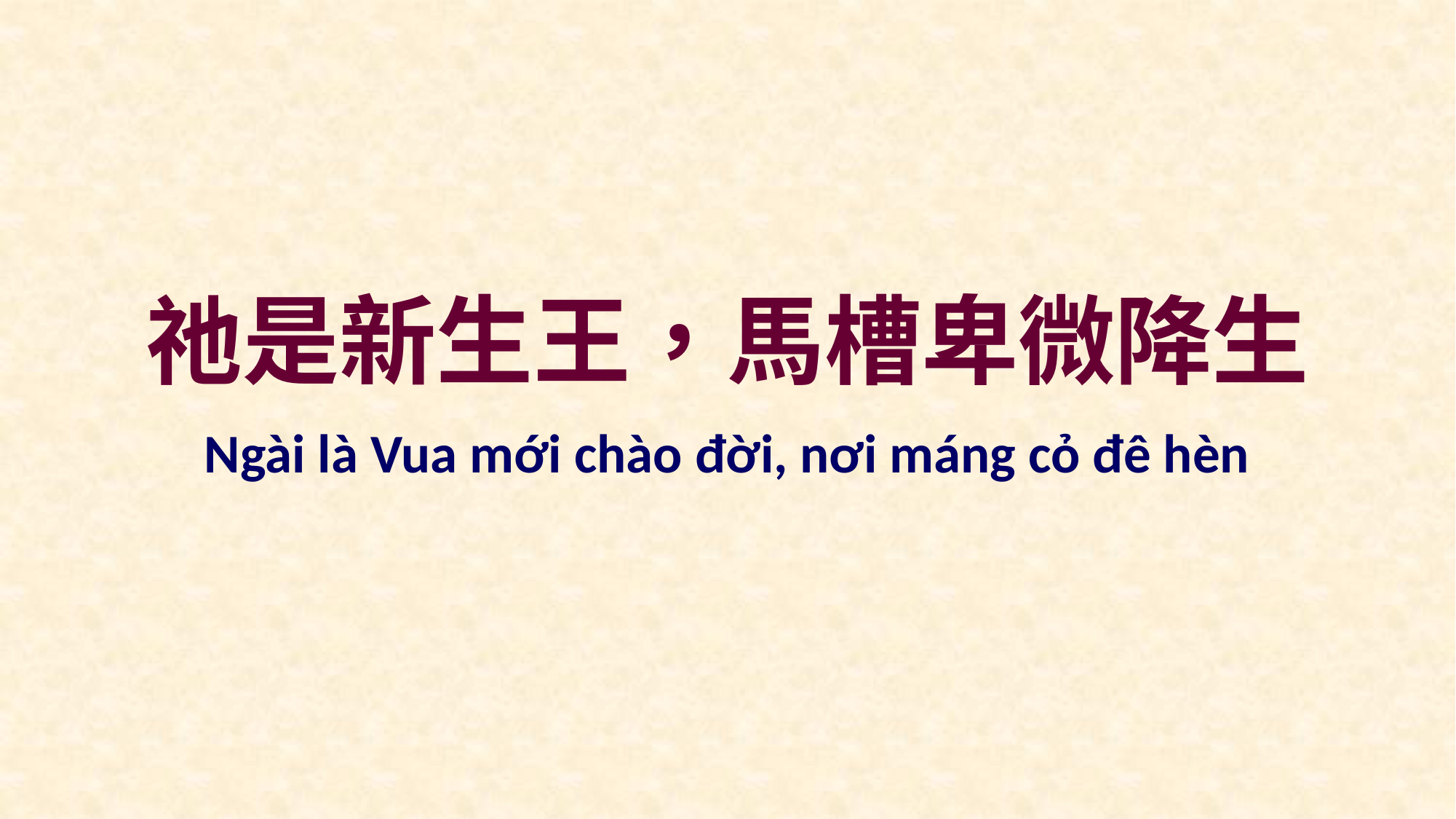

祂是新生王，馬槽卑微降生
Ngài là Vua mới chào đời, nơi máng cỏ đê hèn